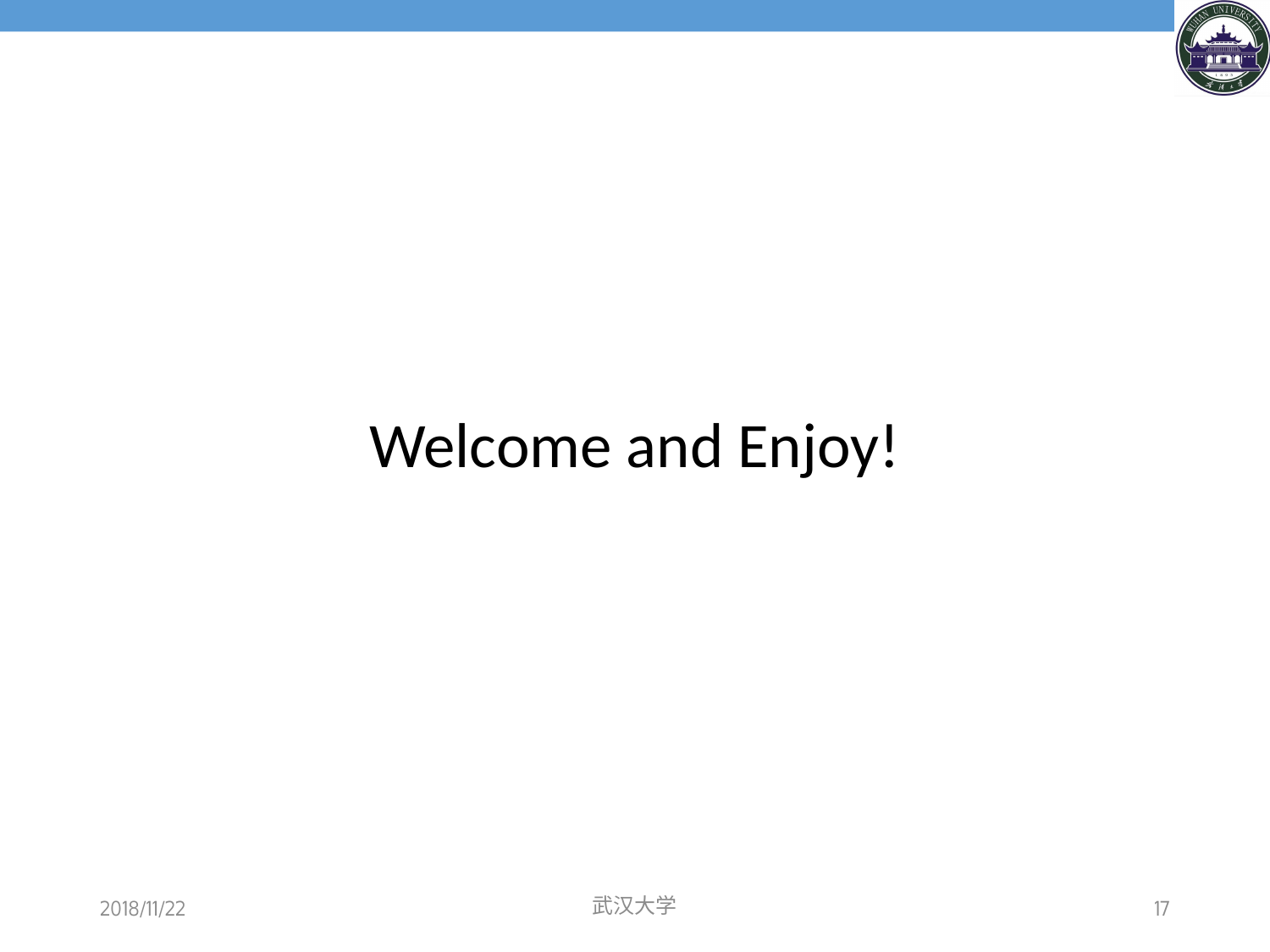

# Welcome and Enjoy!

2018/11/22
武汉大学
17